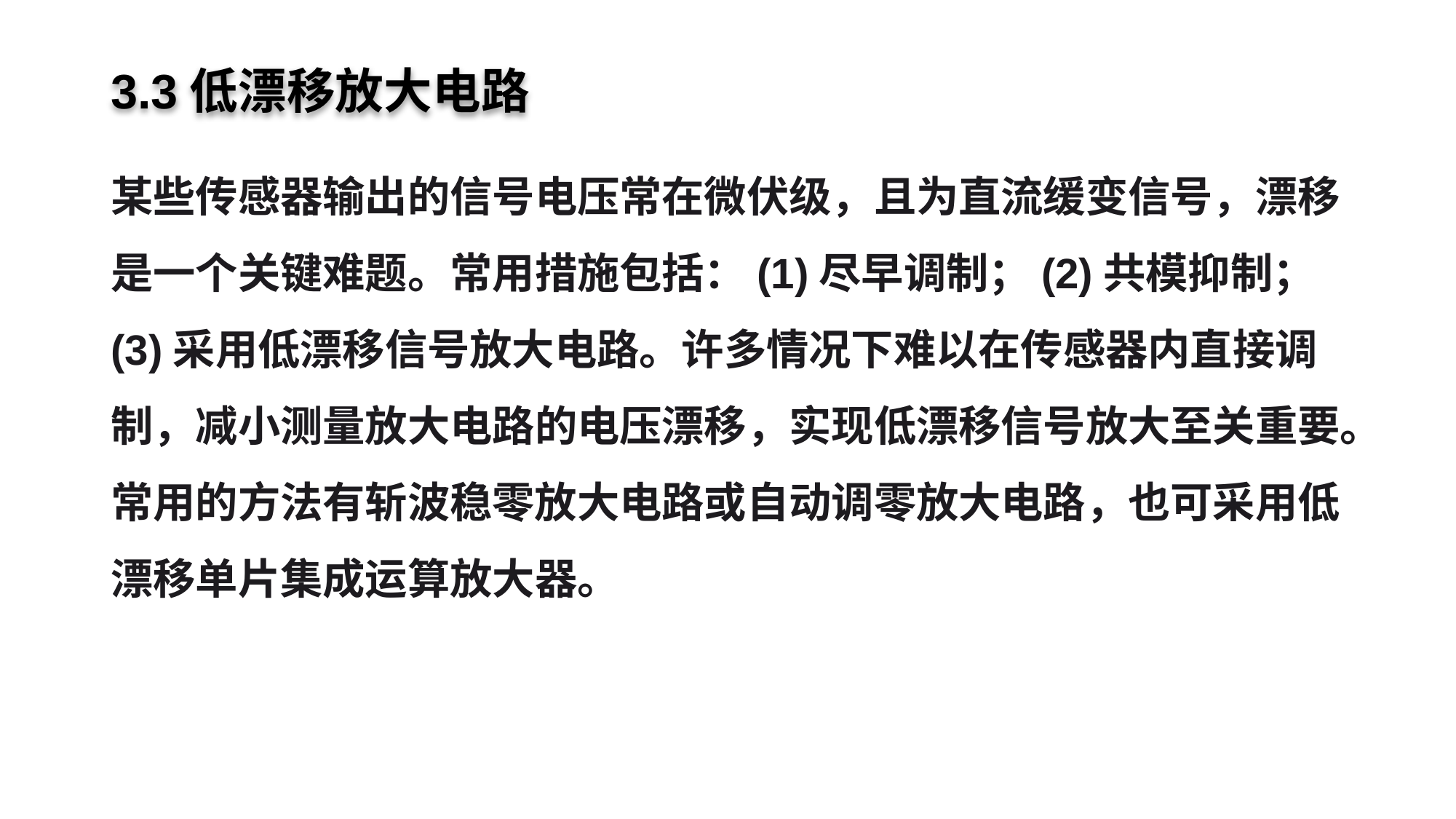

# 3.3低漂移放大电路
某些传感器输出的信号电压常在微伏级，且为直流缓变信号，漂移是一个关键难题。常用措施包括：(1)尽早调制；(2)共模抑制；(3)采用低漂移信号放大电路。许多情况下难以在传感器内直接调制，减小测量放大电路的电压漂移，实现低漂移信号放大至关重要。常用的方法有斩波稳零放大电路或自动调零放大电路，也可采用低漂移单片集成运算放大器。